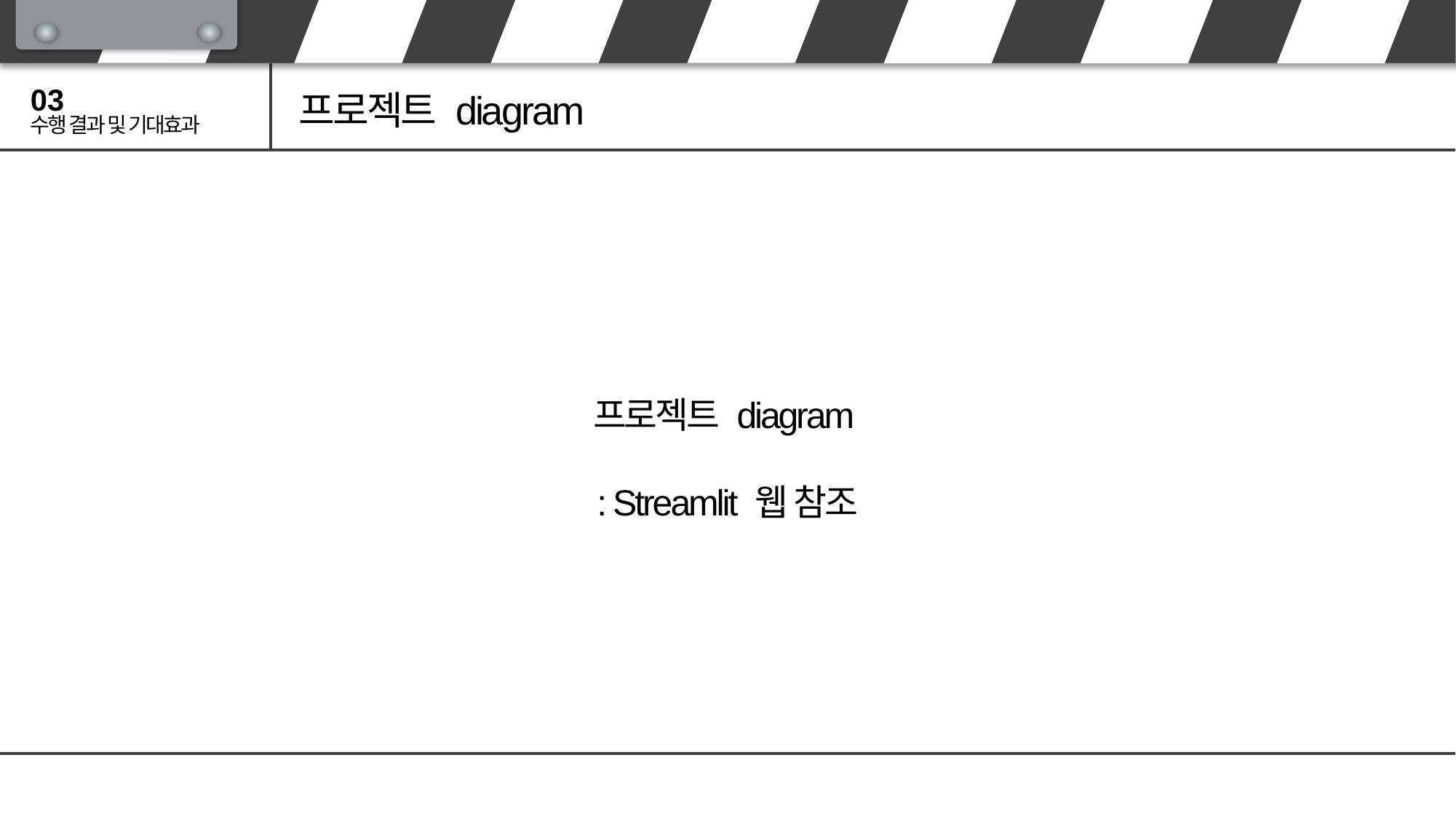

03
프로젝트 diagram
수행 결과 및 기대효과
프로젝트 diagram

: Streamlit 웹 참조